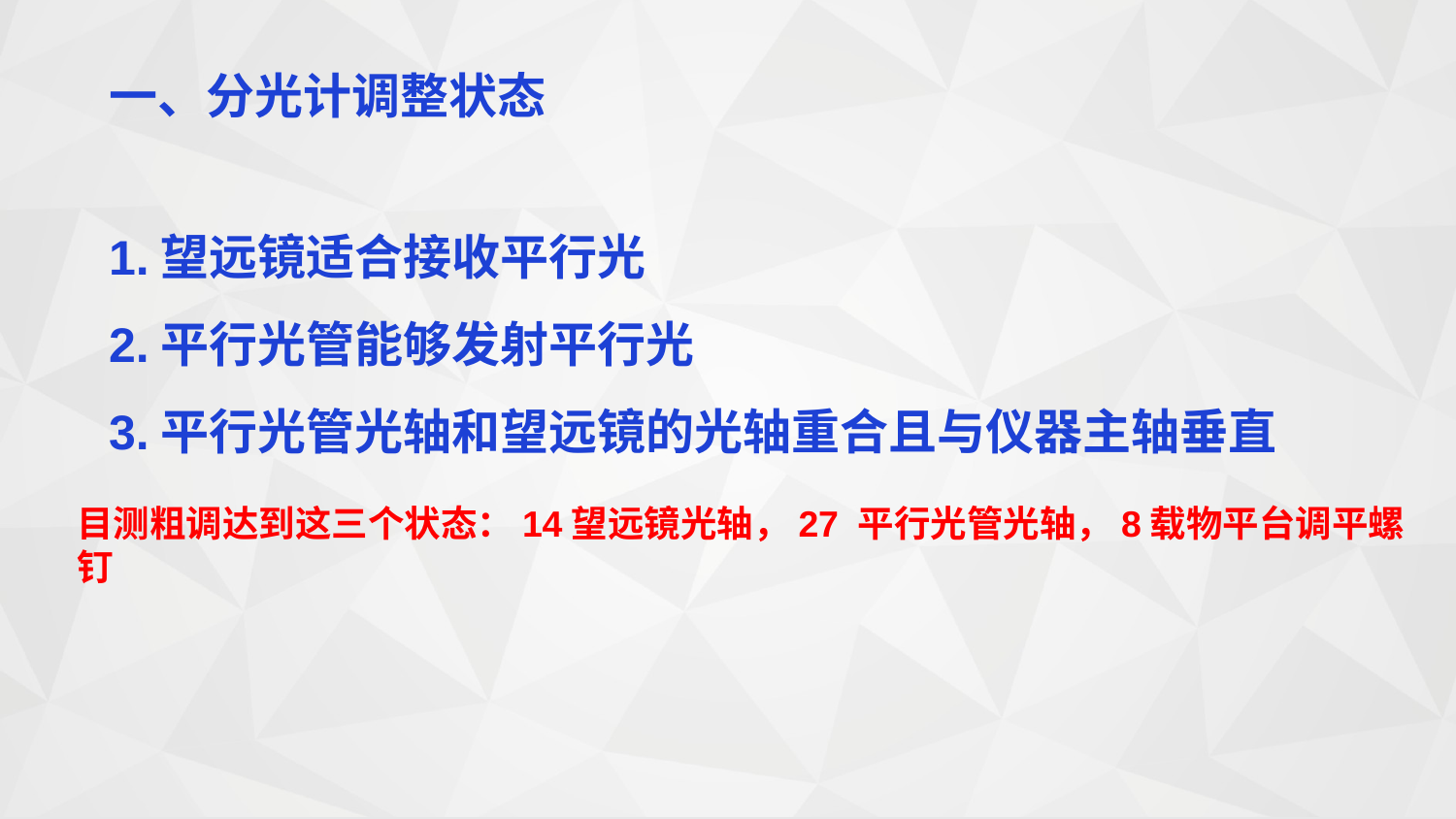

一、分光计调整状态
1.望远镜适合接收平行光
2.平行光管能够发射平行光
3.平行光管光轴和望远镜的光轴重合且与仪器主轴垂直
目测粗调达到这三个状态：14望远镜光轴，27 平行光管光轴，8载物平台调平螺钉